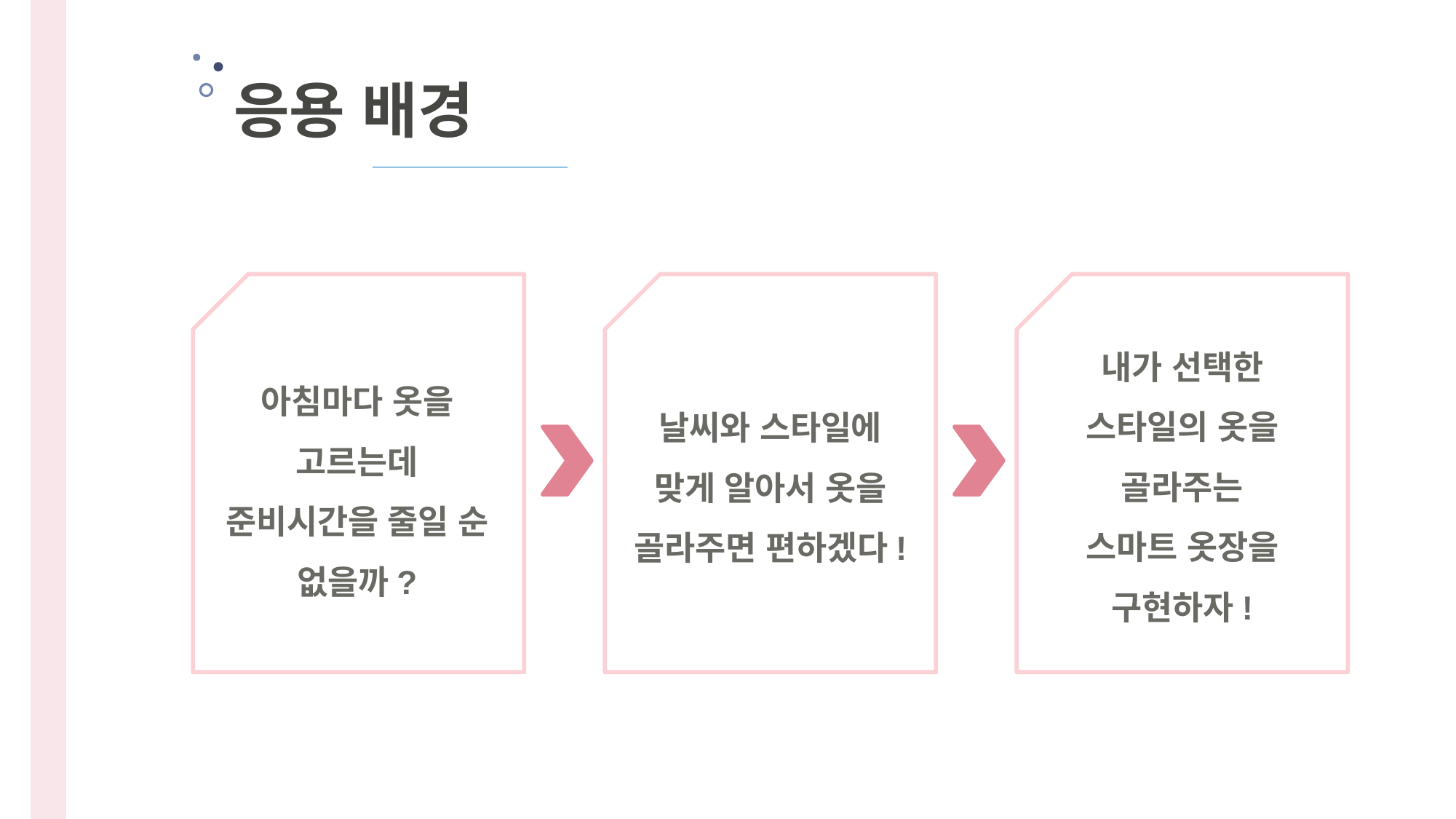

응용 배경

내가 선택한 스타일의 옷을 골라주는
스마트 옷장을 구현하자!
아침마다 옷을 고르는데 준비시간을 줄일 순 없을까?
날씨와 스타일에
맞게 알아서 옷을
골라주면 편하겠다!